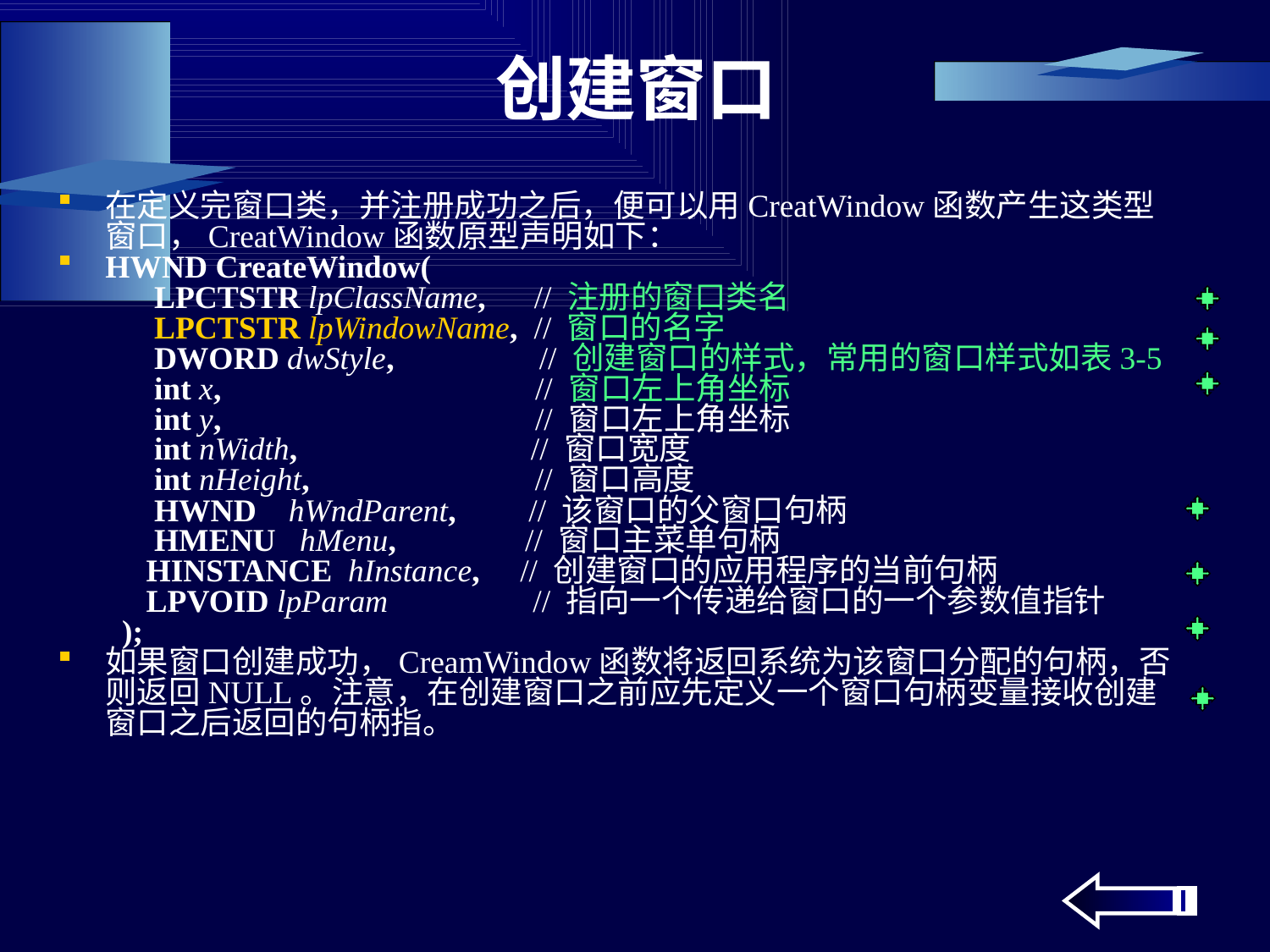

# 创建窗口
在定义完窗口类，并注册成功之后，便可以用CreatWindow函数产生这类型窗口，CreatWindow函数原型声明如下：
HWND CreateWindow(
            LPCTSTR lpClassName,      // 注册的窗口类名
            LPCTSTR lpWindowName,  // 窗口的名字
            DWORD dwStyle,                  // 创建窗口的样式，常用的窗口样式如表3-5
            int x,                                       // 窗口左上角坐标
            int y,                                       // 窗口左上角坐标
            int nWidth,                             // 窗口宽度
            int nHeight,                            // 窗口高度
            HWND    hWndParent,         // 该窗口的父窗口句柄
            HMENU   hMenu,                // 窗口主菜单句柄
           HINSTANCE  hInstance,     // 创建窗口的应用程序的当前句柄
           LPVOID lpParam                  // 指向一个传递给窗口的一个参数值指针
        );
如果窗口创建成功，CreamWindow函数将返回系统为该窗口分配的句柄，否则返回NULL。注意，在创建窗口之前应先定义一个窗口句柄变量接收创建窗口之后返回的句柄指。